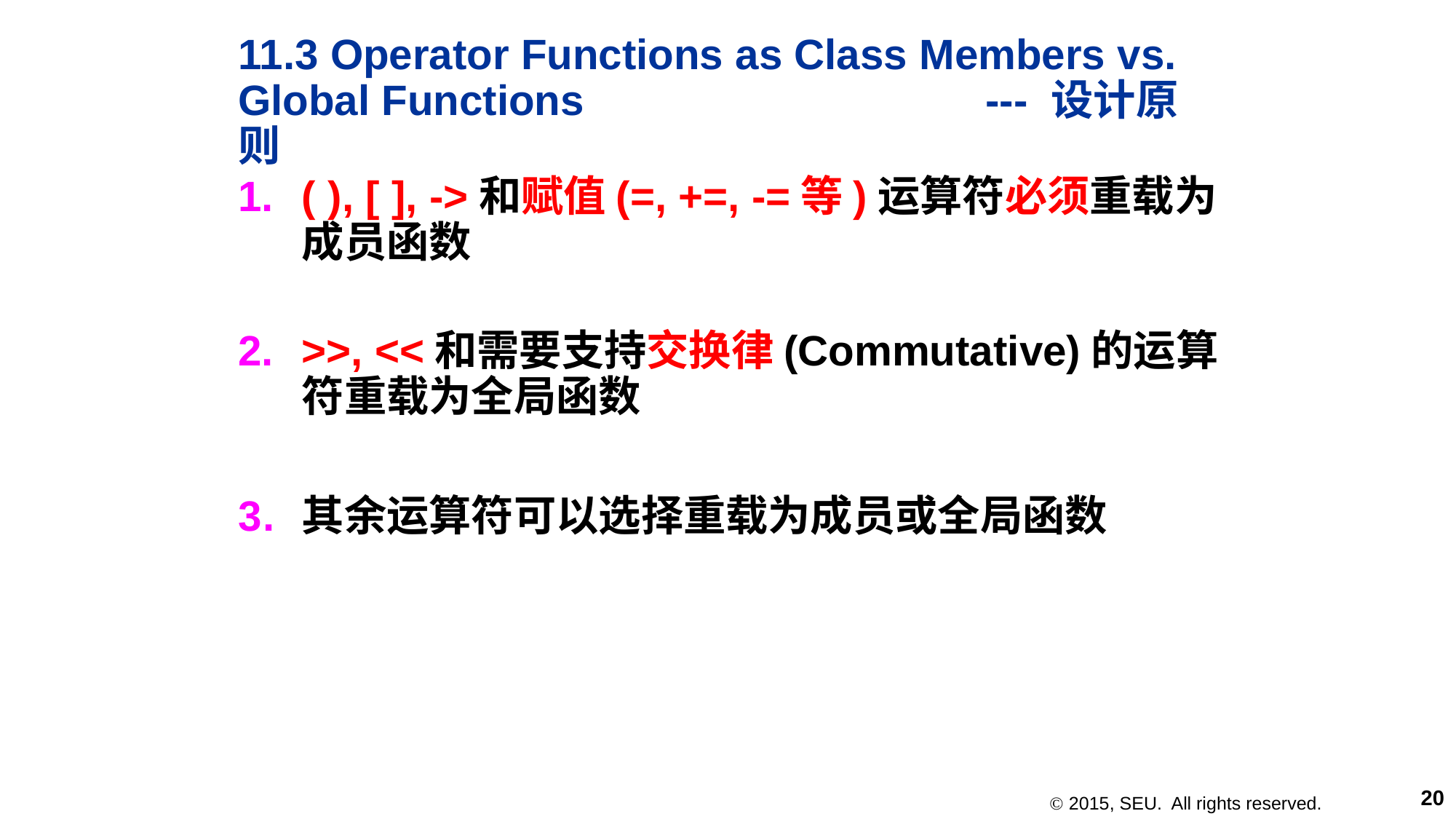

# 11.3 Operator Functions as Class Members vs. Global Functions                                  --- 设计原则
( ), [ ], ->和赋值(=, +=, -=等)运算符必须重载为成员函数

>>, <<和需要支持交换律(Commutative)的运算符重载为全局函数

其余运算符可以选择重载为成员或全局函数